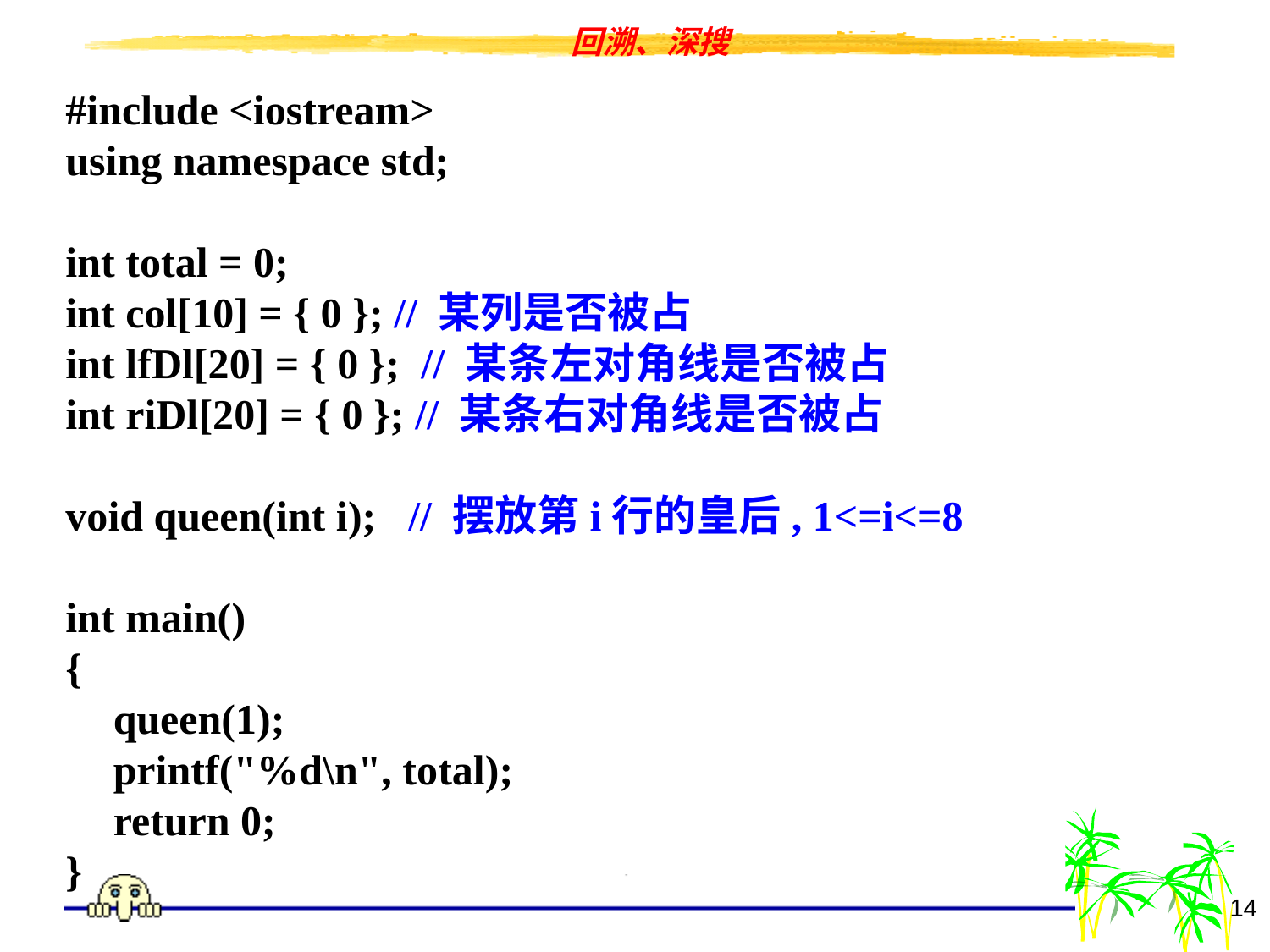

#include <iostream>
using namespace std;

int total = 0;
int col[10] = { 0 }; // 某列是否被占
int lfDl[20] = { 0 };  // 某条左对角线是否被占
int riDl[20] = { 0 }; // 某条右对角线是否被占

void queen(int i);   // 摆放第i行的皇后, 1<=i<=8

int main()
{
	queen(1);
	printf("%d\n", total);
	return 0;
}

14